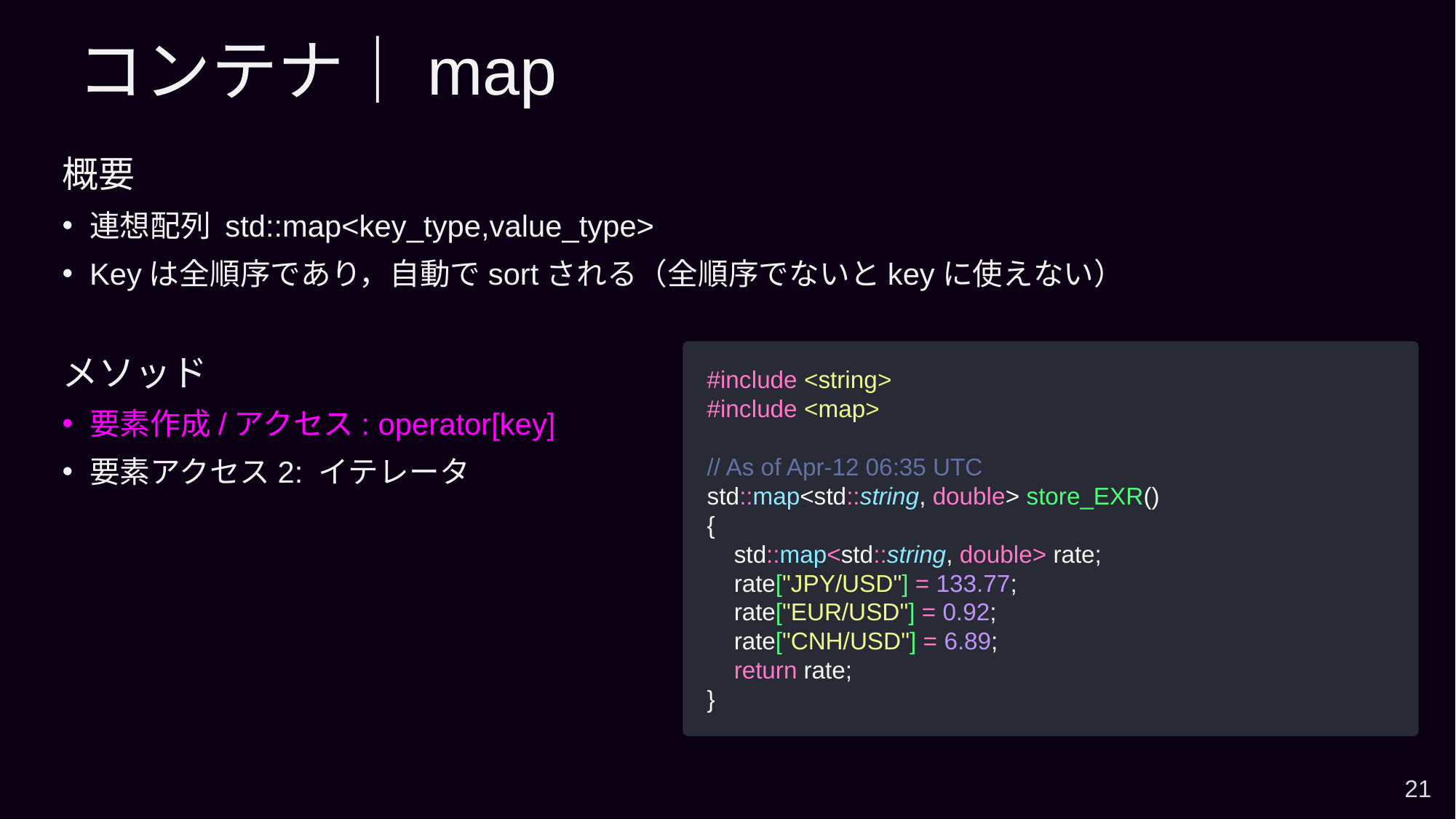

# コンテナ｜map
概要
連想配列 std::map<key_type,value_type>
Keyは全順序であり，自動でsortされる（全順序でないとkeyに使えない）

メソッド
要素作成/アクセス: operator[key]
要素アクセス2: イテレータ

#include <string>
#include <map>

// As of Apr-12 06:35 UTC
std::map<std::string, double> store_EXR()
{
    std::map<std::string, double> rate;
    rate["JPY/USD"] = 133.77;
    rate["EUR/USD"] = 0.92;
    rate["CNH/USD"] = 6.89;
    return rate;
}
21